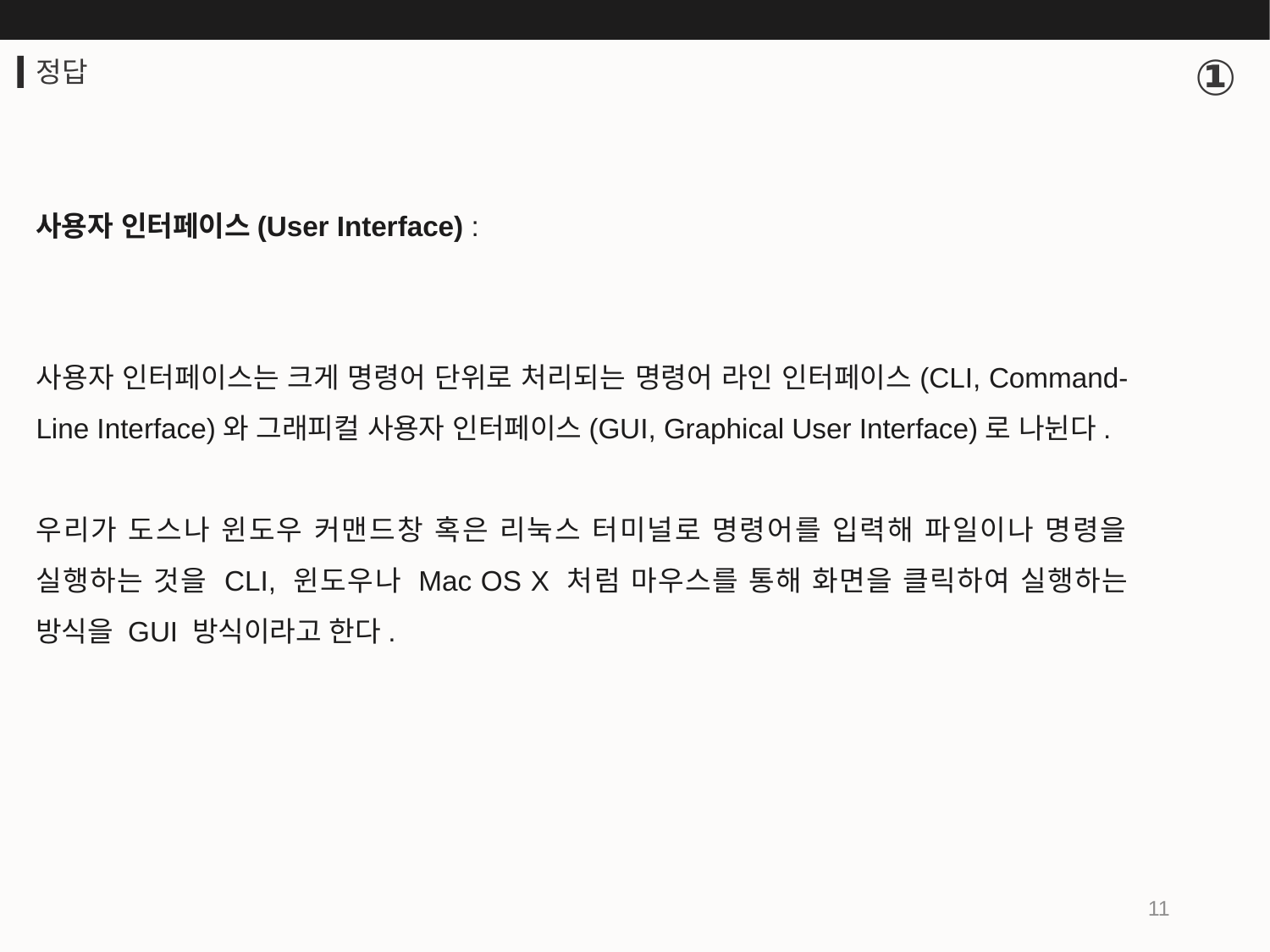

①
정답

사용자 인터페이스(User Interface) :

사용자 인터페이스는 크게 명령어 단위로 처리되는 명령어 라인 인터페이스(CLI, Command-Line Interface)와 그래피컬 사용자 인터페이스(GUI, Graphical User Interface)로 나뉜다.

우리가 도스나 윈도우 커맨드창 혹은 리눅스 터미널로 명령어를 입력해 파일이나 명령을 실행하는 것을 CLI, 윈도우나 Mac OS X 처럼 마우스를 통해 화면을 클릭하여 실행하는 방식을 GUI 방식이라고 한다.
11